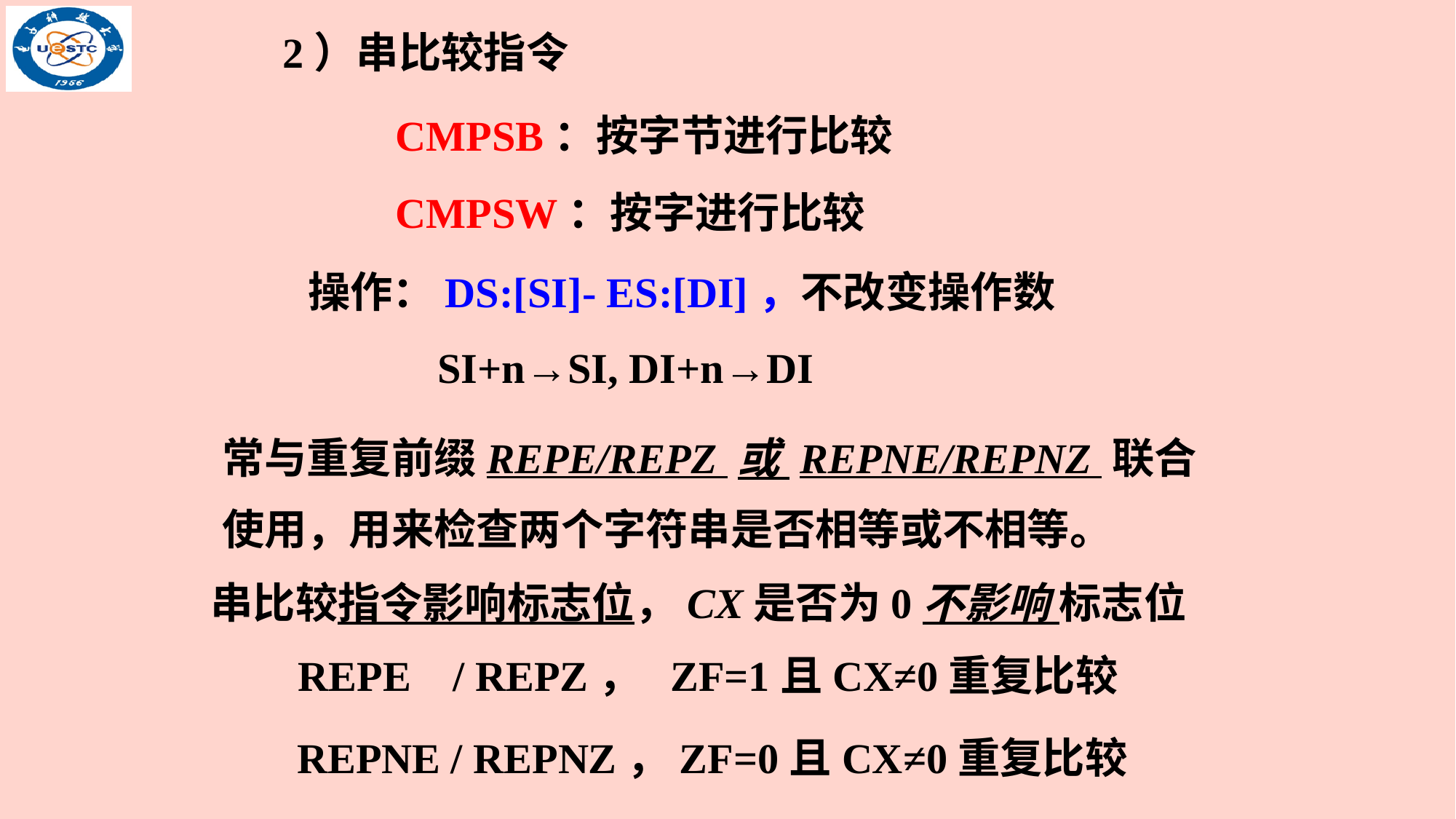

2）串比较指令
CMPSB：按字节进行比较
CMPSW：按字进行比较
操作：DS:[SI]- ES:[DI]，不改变操作数
SI+n→SI, DI+n→DI
常与重复前缀REPE/REPZ 或 REPNE/REPNZ 联合使用，用来检查两个字符串是否相等或不相等。
串比较指令影响标志位，CX是否为0不影响 标志位
REPE    / REPZ，  ZF=1且CX≠0重复比较
REPNE / REPNZ，ZF=0且CX≠0重复比较